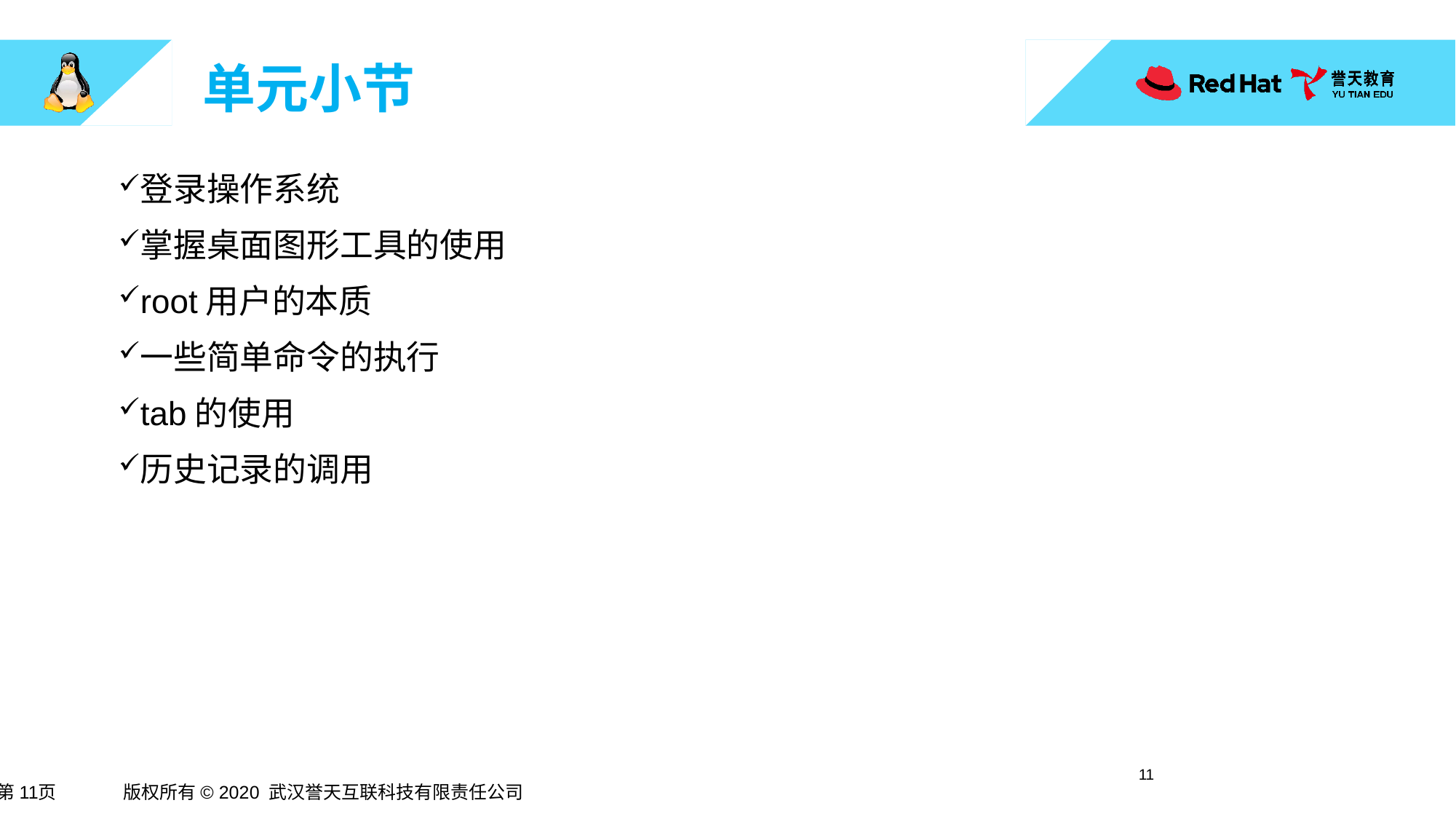

登录操作系统
掌握桌面图形工具的使用
root用户的本质
一些简单命令的执行
tab的使用
历史记录的调用

11